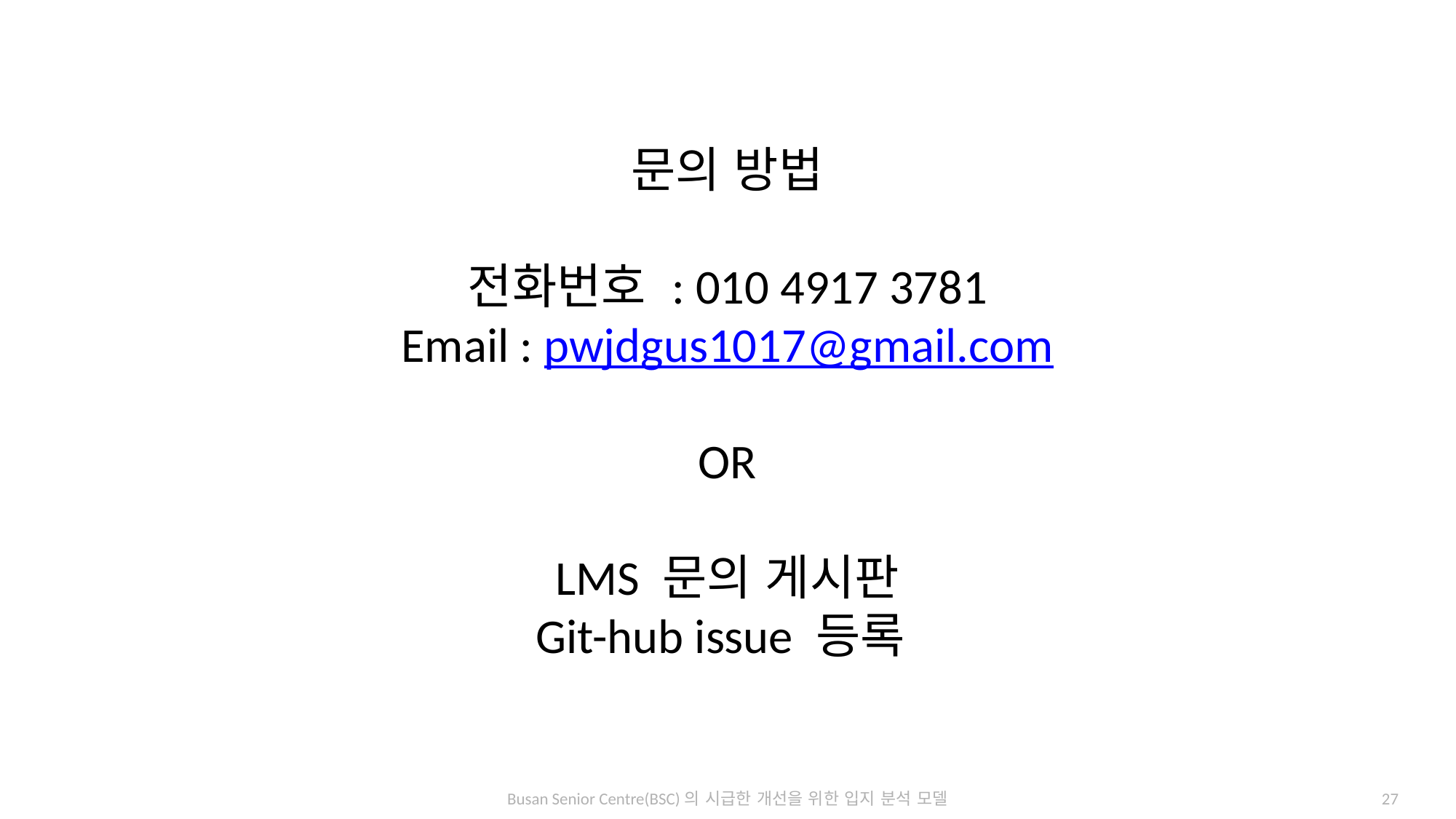

문의 방법

전화번호 : 010 4917 3781
Email : pwjdgus1017@gmail.com

OR

LMS 문의 게시판
Git-hub issue 등록

27
Busan Senior Centre(BSC)의 시급한 개선을 위한 입지 분석 모델